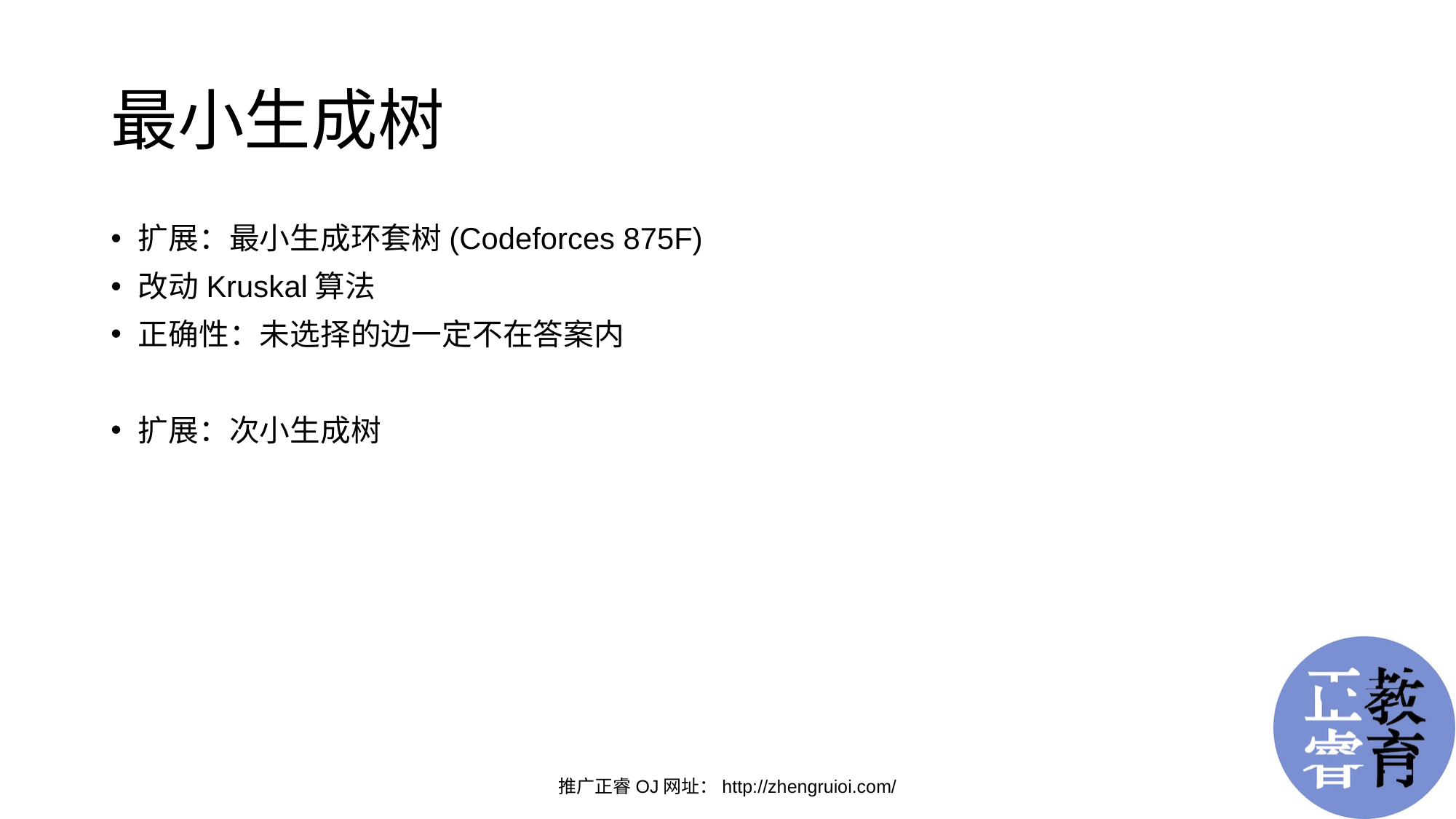

# 最小生成树
扩展：最小生成环套树(Codeforces 875F)
改动Kruskal算法
正确性：未选择的边一定不在答案内

扩展：次小生成树